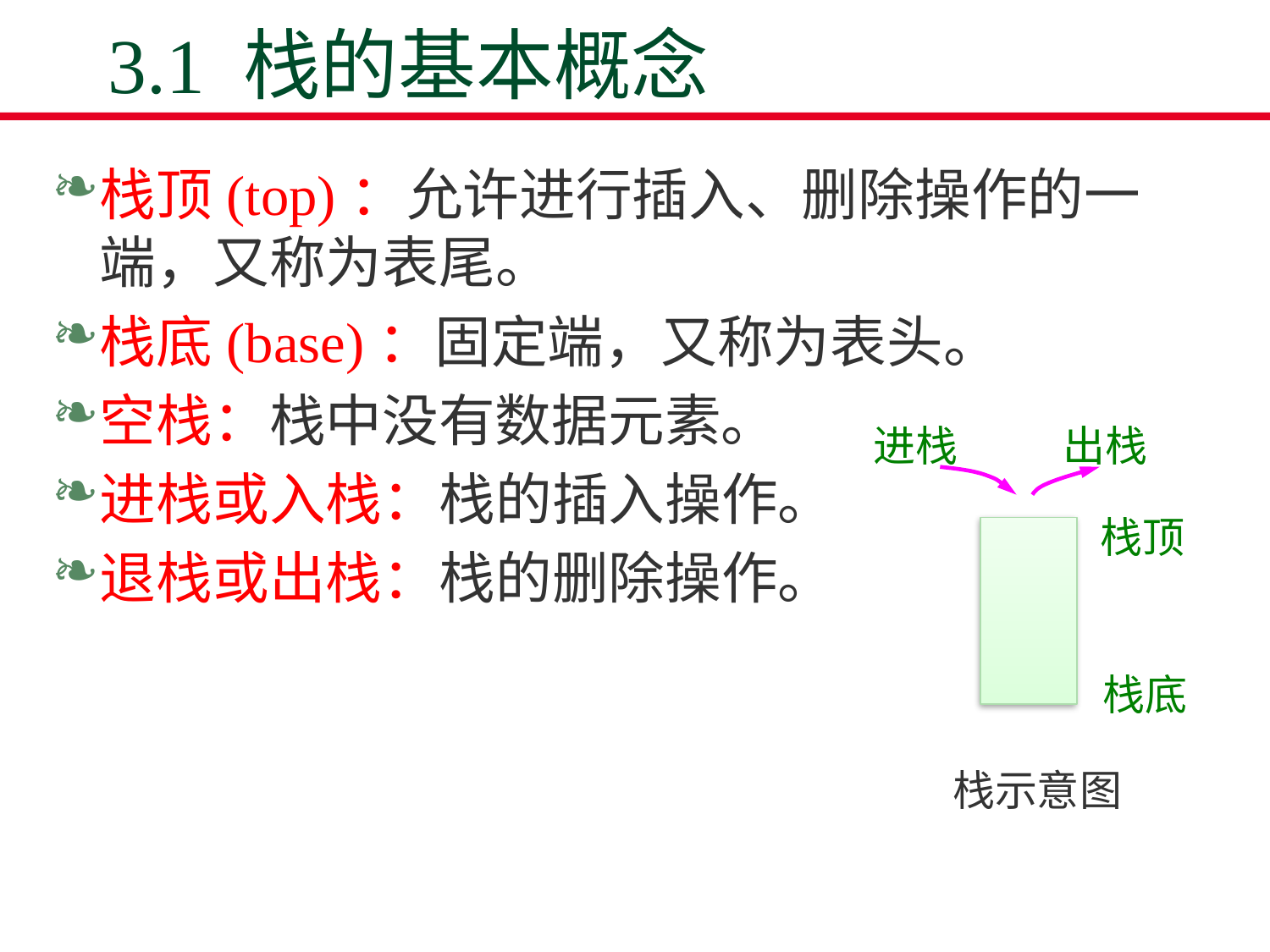

# 3.1 栈的基本概念
栈顶(top)：允许进行插入、删除操作的一端，又称为表尾。
栈底(base)：固定端，又称为表头。
空栈：栈中没有数据元素。
进栈或入栈：栈的插入操作。
退栈或出栈：栈的删除操作。
进栈

出栈

栈顶

栈底
栈示意图